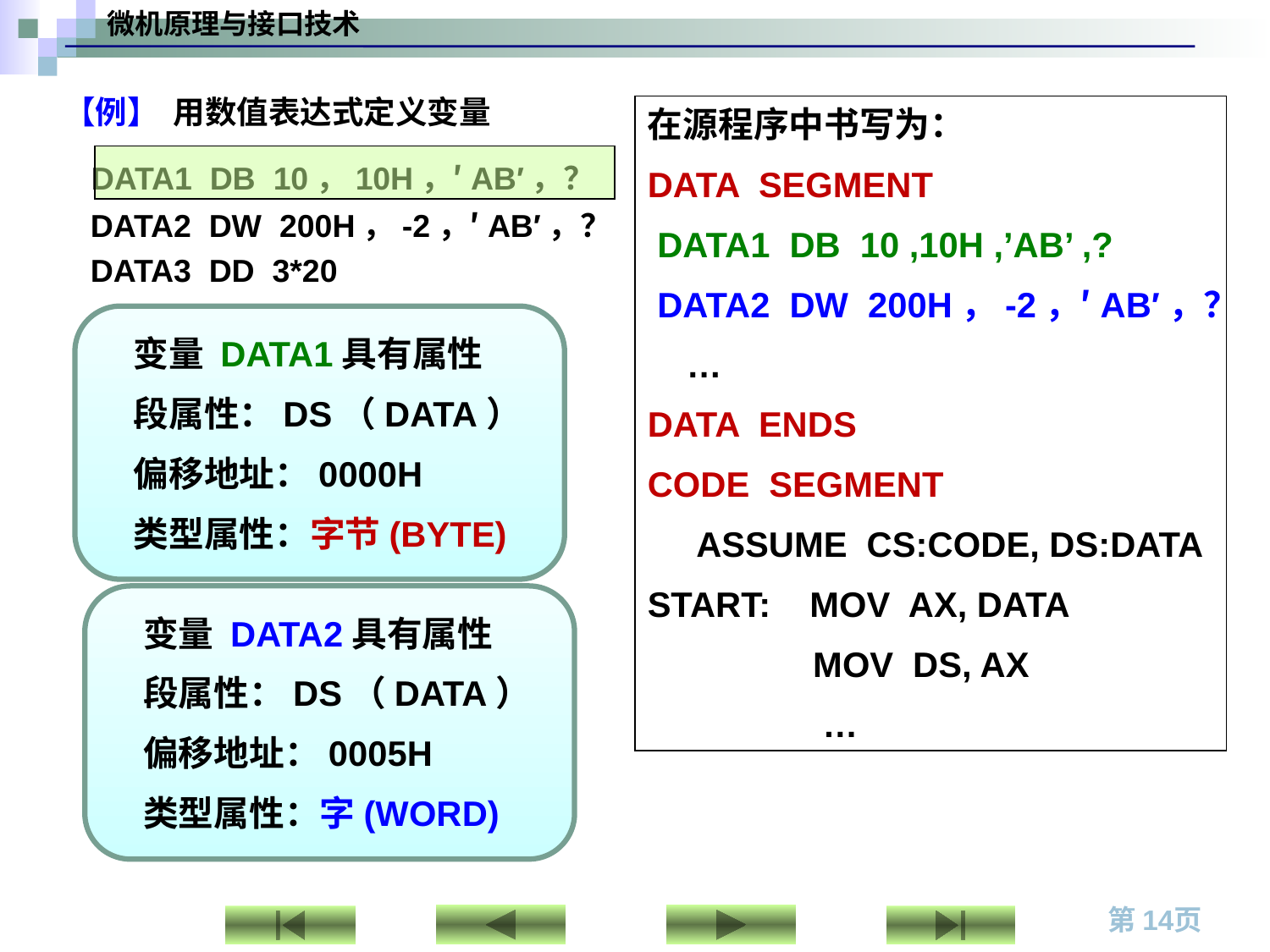

#
【例】  用数值表达式定义变量
  DATA1  DB  10，10H，′AB′，？
   DATA2  DW  200H，-2，′AB′，？
   DATA3  DD  3*20
在源程序中书写为：
DATA  SEGMENT
 DATA1  DB  10 ,10H ,’AB’ ,?
 DATA2  DW  200H，-2，′AB′，？
    …
DATA  ENDS
CODE  SEGMENT
     ASSUME  CS:CODE, DS:DATA
START:    MOV  AX, DATA
                 MOV  DS, AX
                  …

   变量 DATA1具有属性
   段属性：DS（DATA）
   偏移地址：0000H
   类型属性：字节(BYTE)
   变量 DATA2具有属性
   段属性：DS（DATA）
   偏移地址：0005H
   类型属性：字(WORD)